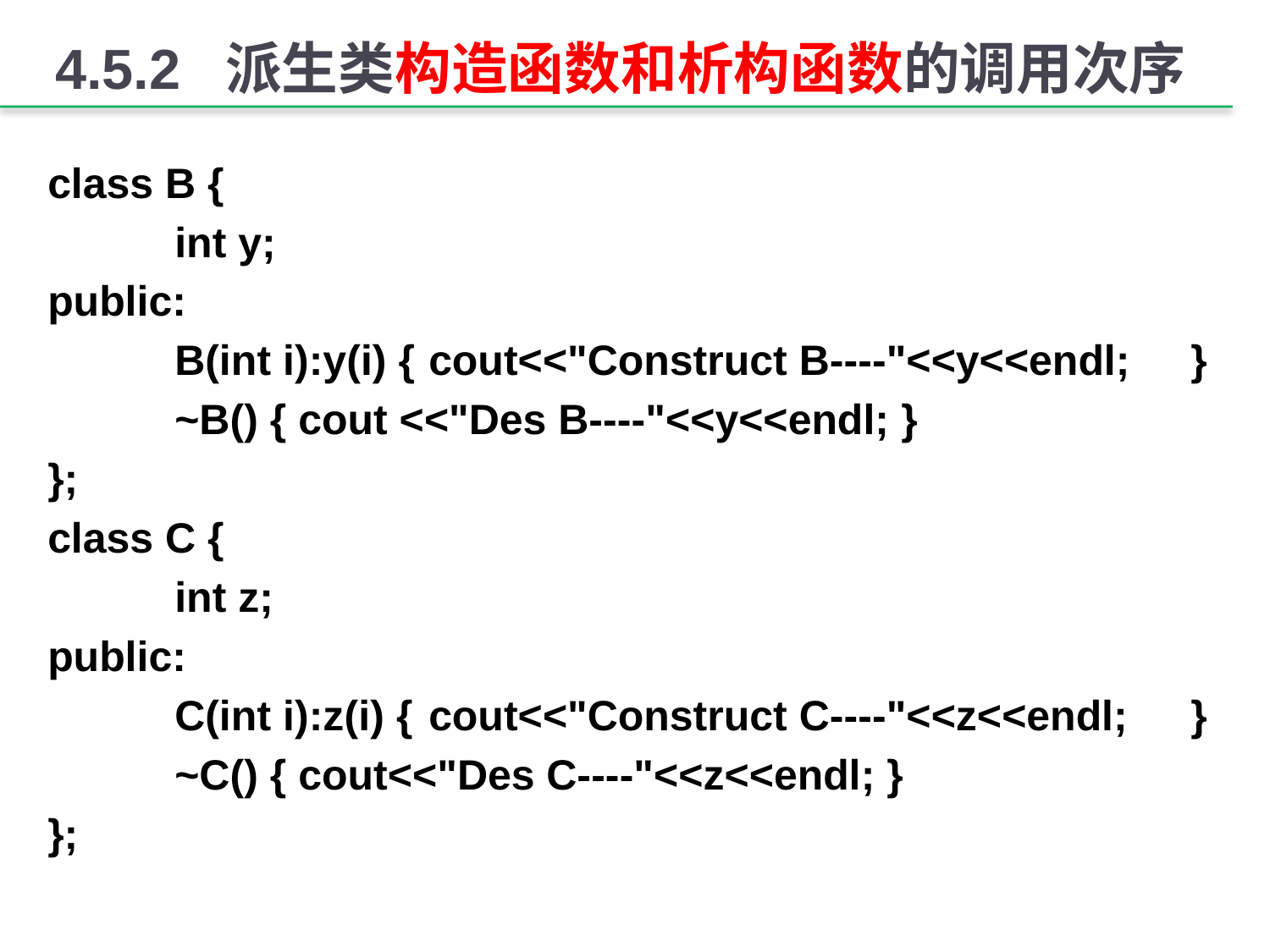

# 4.5.2  派生类构造函数和析构函数的调用次序
class B {
	int y;
public:
	B(int i):y(i) {	cout<<"Construct B----"<<y<<endl;	}
	~B() { cout <<"Des B----"<<y<<endl; }
};
class C {
	int z;
public:
	C(int i):z(i) {	cout<<"Construct C----"<<z<<endl;	}
	~C() { cout<<"Des C----"<<z<<endl; }
};